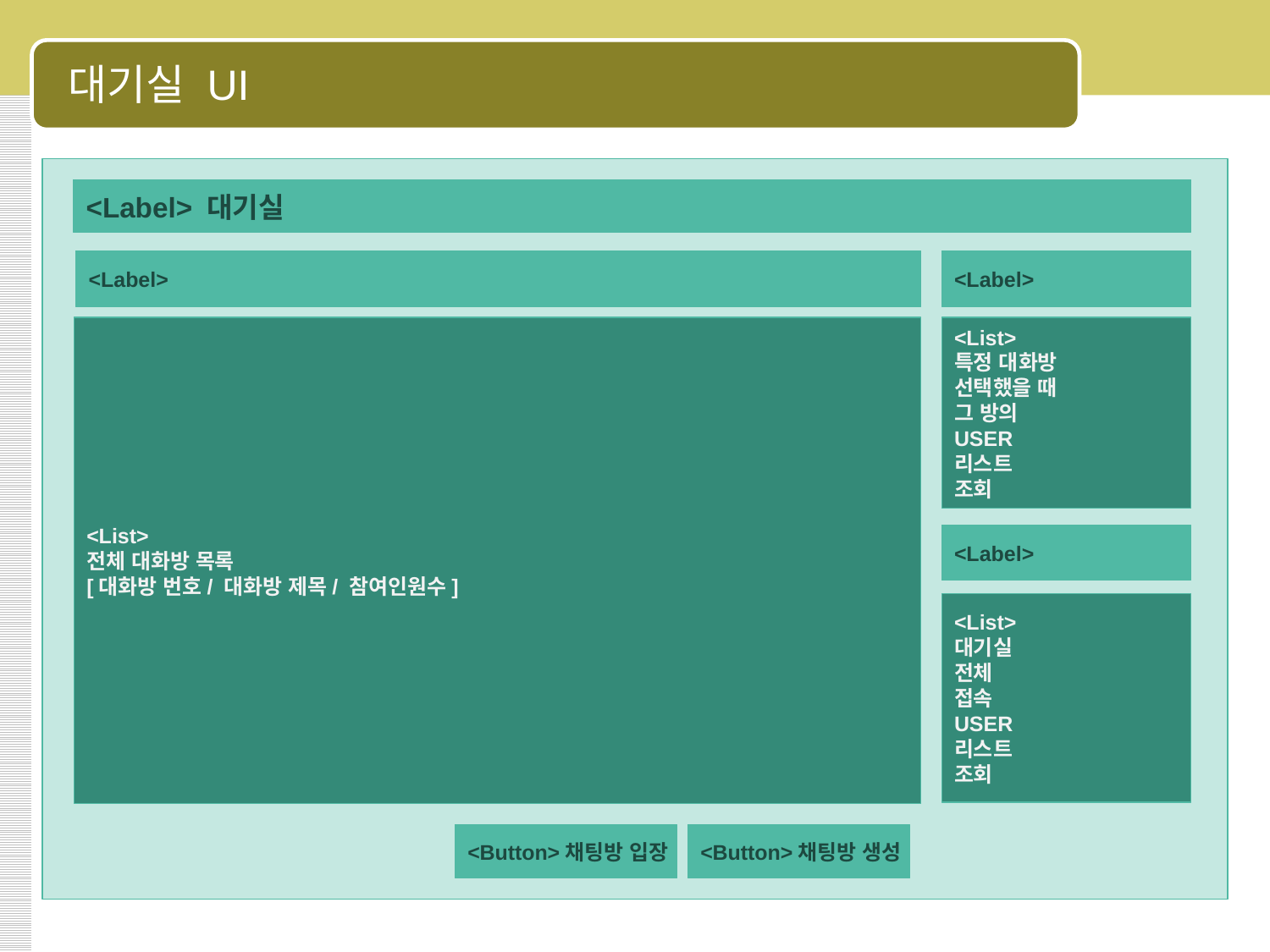

# 대기실 UI

<Label> 대기실
<Label>
<Label>
<List>
전체 대화방 목록
[대화방 번호/ 대화방 제목/ 참여인원수]
<List>
특정 대화방
선택했을 때
그 방의
USER
리스트
조회
<Label>
<List>
대기실
전체
접속
USER
리스트
조회
<Button>채팅방 입장
<Button>채팅방 생성